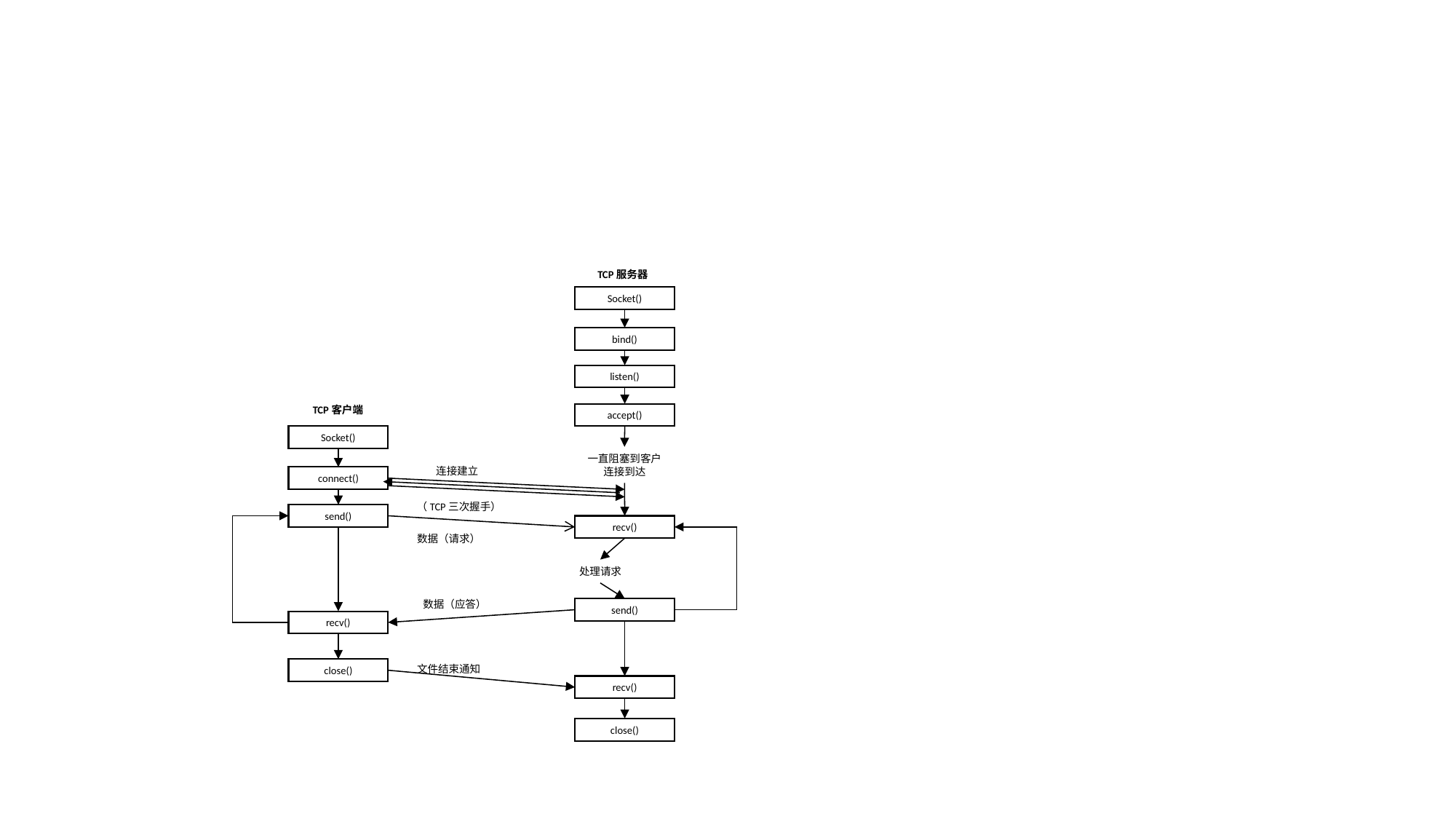

TCP服务器
Socket()
bind()
listen()
TCP客户端
accept()
Socket()
一直阻塞到客户
连接到达
连接建立
connect()
（TCP三次握手）
send()
recv()
数据（请求）
处理请求
数据（应答）
send()
recv()
文件结束通知
close()
recv()
close()